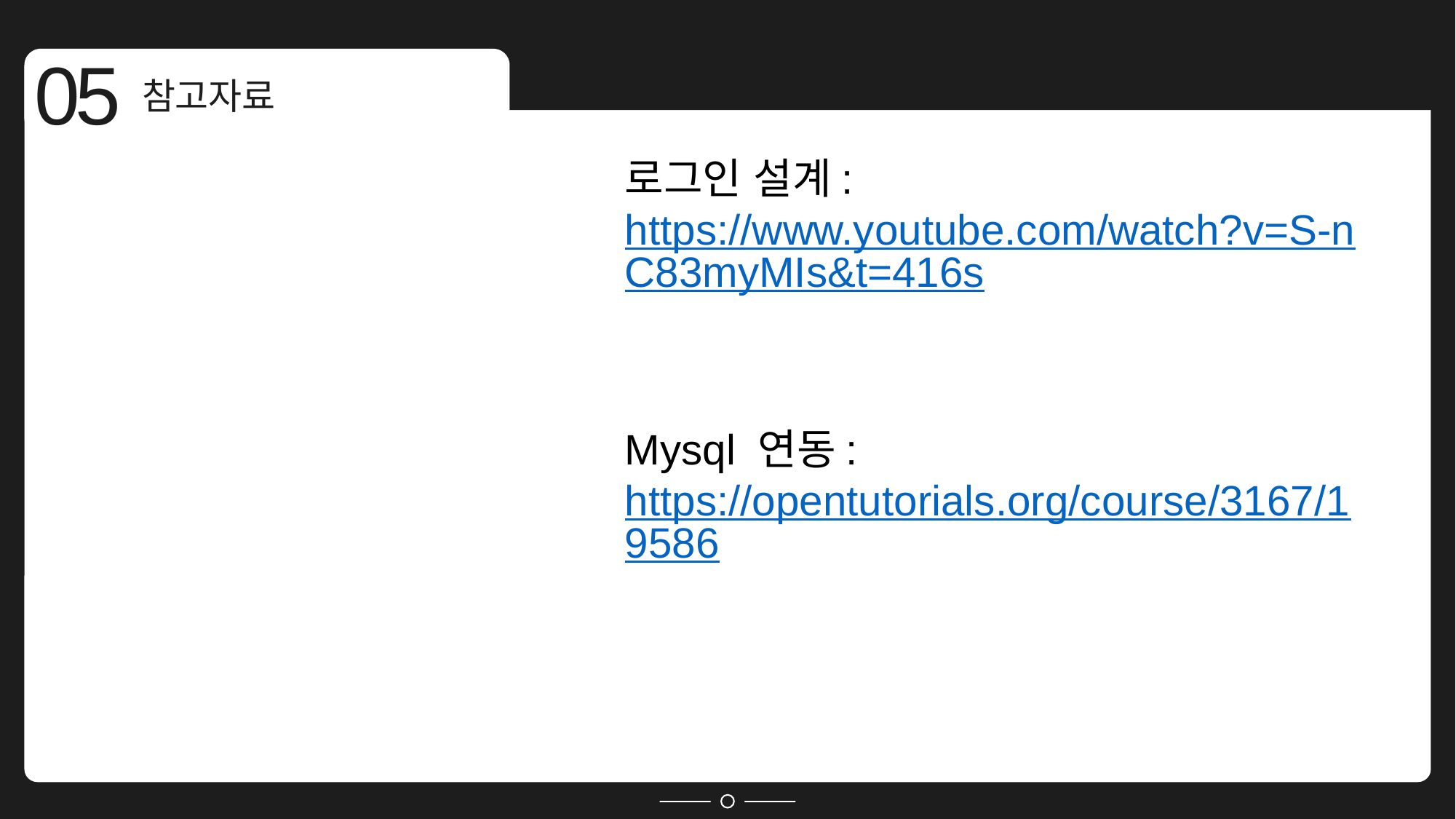

05
참고자료
로그인 설계:
https://www.youtube.com/watch?v=S-nC83myMIs&t=416s
Mysql 연동:
https://opentutorials.org/course/3167/19586